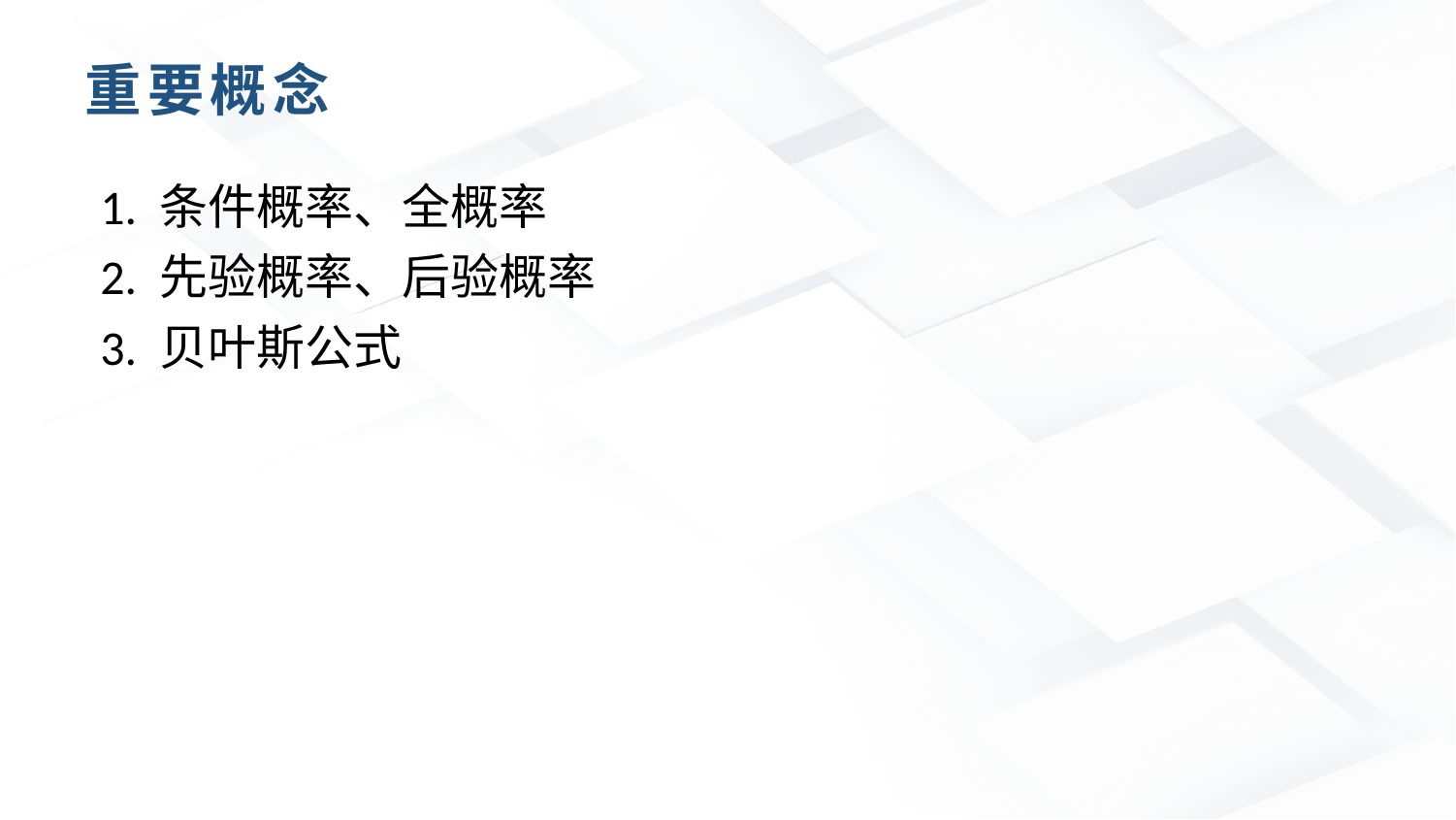

重要概念
1. 条件概率、全概率
2. 先验概率、后验概率
3. 贝叶斯公式